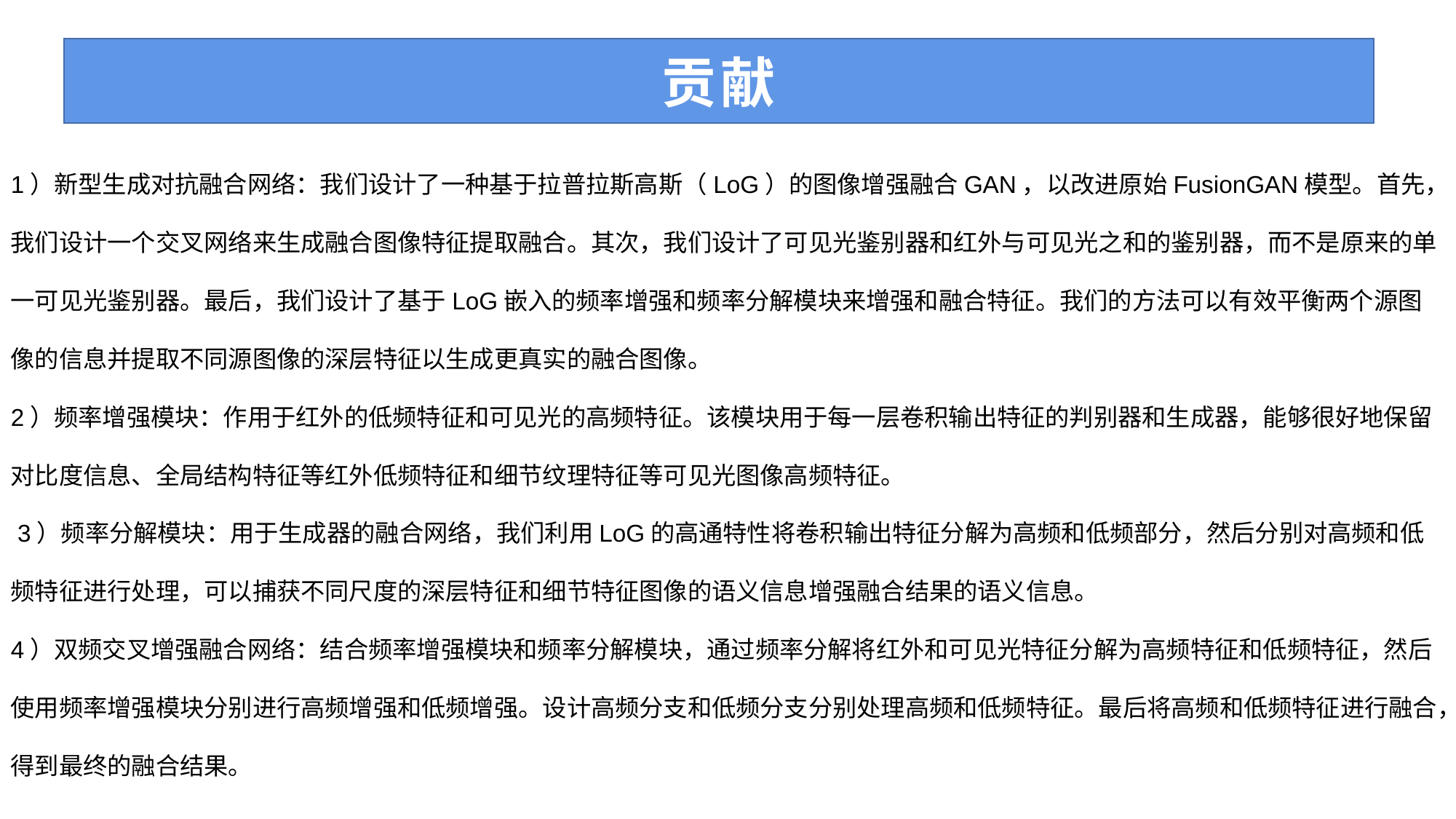

# 贡献
1）新型生成对抗融合网络：我们设计了一种基于拉普拉斯高斯（LoG）的图像增强融合GAN，以改进原始FusionGAN模型。首先，我们设计一个交叉网络来生成融合图像特征提取融合。其次，我们设计了可见光鉴别器和红外与可见光之和的鉴别器，而不是原来的单一可见光鉴别器。最后，我们设计了基于LoG嵌入的频率增强和频率分解模块来增强和融合特征。我们的方法可以有效平衡两个源图像的信息并提取不同源图像的深层特征以生成更真实的融合图像。
2）频率增强模块：作用于红外的低频特征和可见光的高频特征。该模块用于每一层卷积输出特征的判别器和生成器，能够很好地保留对比度信息、全局结构特征等红外低频特征和细节纹理特征等可见光图像高频特征。
 3）频率分解模块：用于生成器的融合网络，我们利用LoG的高通特性将卷积输出特征分解为高频和低频部分，然后分别对高频和低频特征进行处理，可以捕获不同尺度的深层特征和细节特征图像的语义信息增强融合结果的语义信息。
4）双频交叉增强融合网络：结合频率增强模块和频率分解模块，通过频率分解将红外和可见光特征分解为高频特征和低频特征，然后使用频率增强模块分别进行高频增强和低频增强。设计高频分支和低频分支分别处理高频和低频特征。最后将高频和低频特征进行融合，得到最终的融合结果。